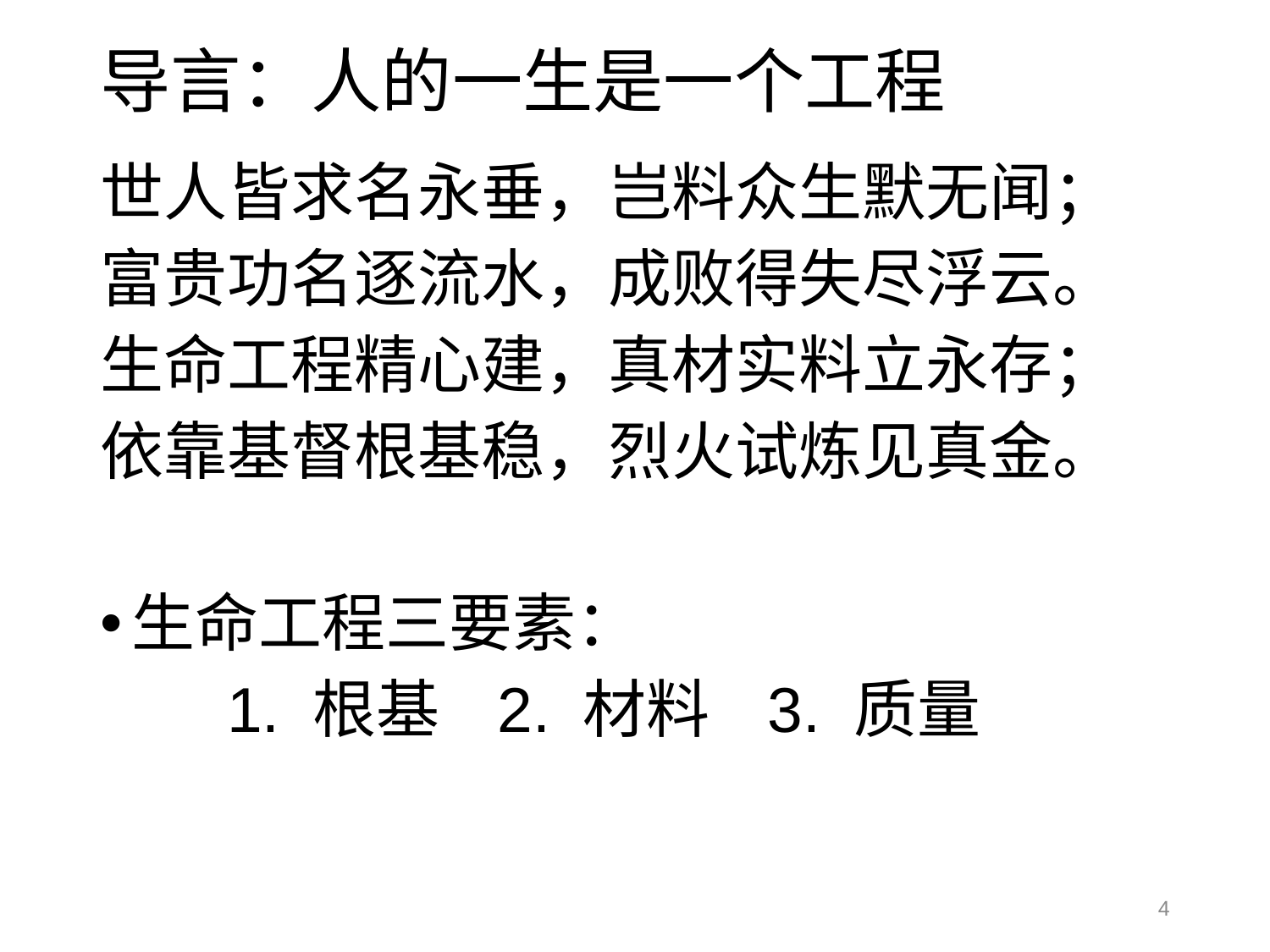

# 导言：人的一生是一个工程
世人皆求名永垂，岂料众生默无闻；
富贵功名逐流水，成败得失尽浮云。
生命工程精心建，真材实料立永存；
依靠基督根基稳，烈火试炼见真金。

生命工程三要素：
	1. 根基   2. 材料   3. 质量

4